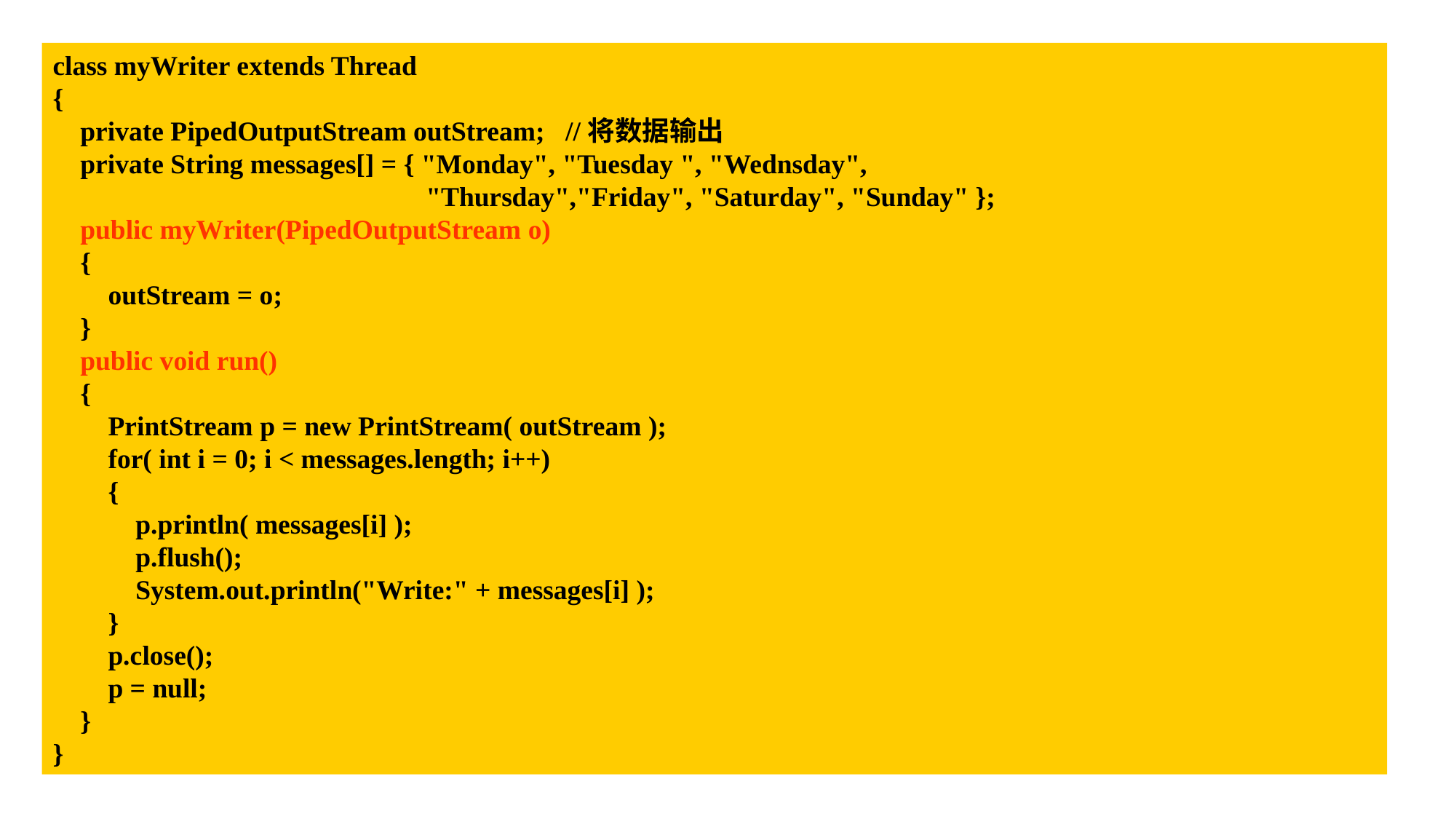

class myWriter extends Thread
{
    private PipedOutputStream outStream;   //将数据输出
    private String messages[] = { "Monday", "Tuesday ", "Wednsday",
                                                      "Thursday","Friday", "Saturday", "Sunday" };
    public myWriter(PipedOutputStream o)
    {
        outStream = o;
    }
    public void run()
    {
        PrintStream p = new PrintStream( outStream );
        for( int i = 0; i < messages.length; i++)
        {
            p.println( messages[i] );
            p.flush();
            System.out.println("Write:" + messages[i] );
        }
        p.close();
        p = null;
    }
}
#